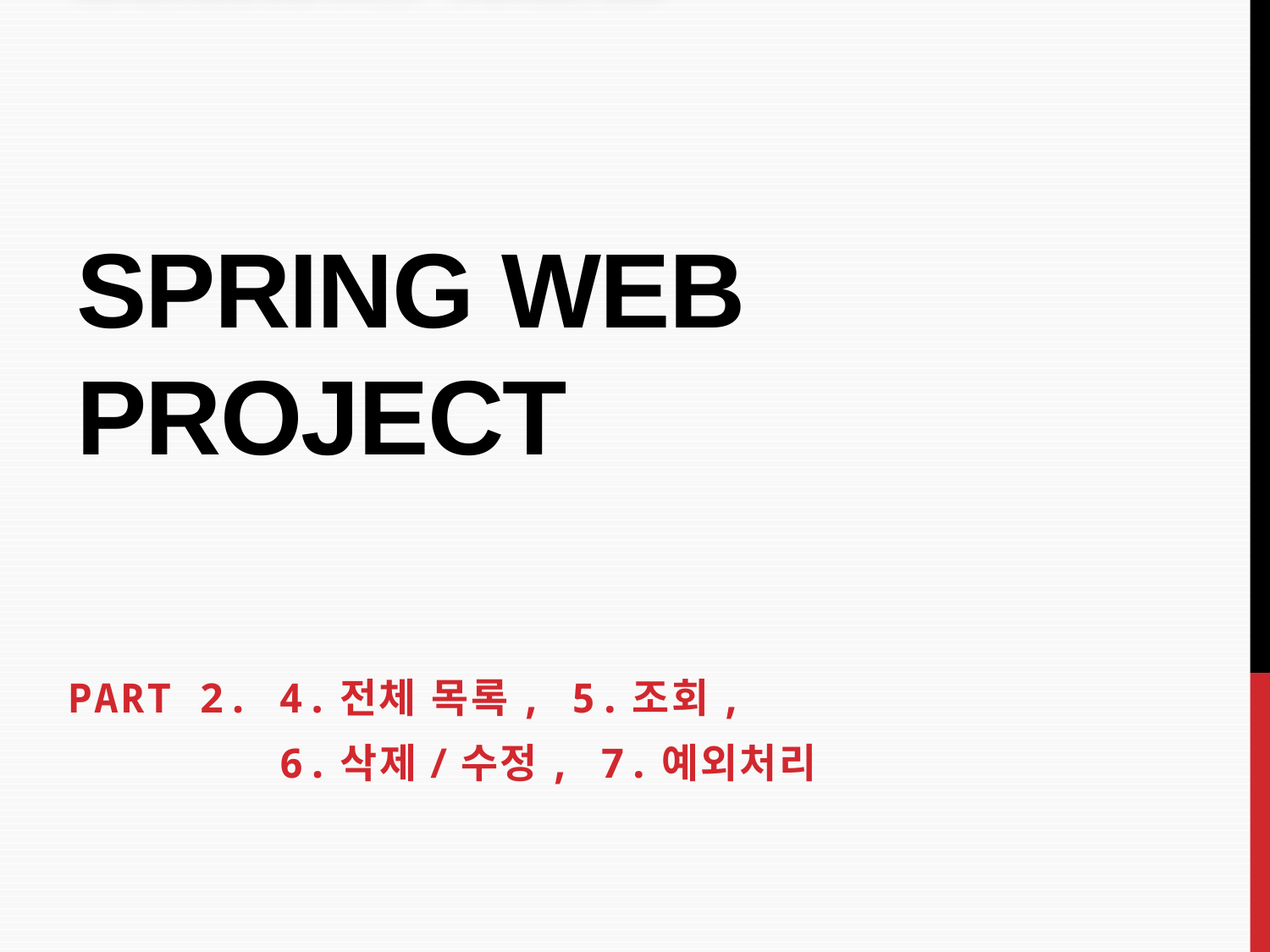

# Spring Web Project
PART 2. 4.전체 목록, 5.조회,
        6.삭제/수정, 7.예외처리